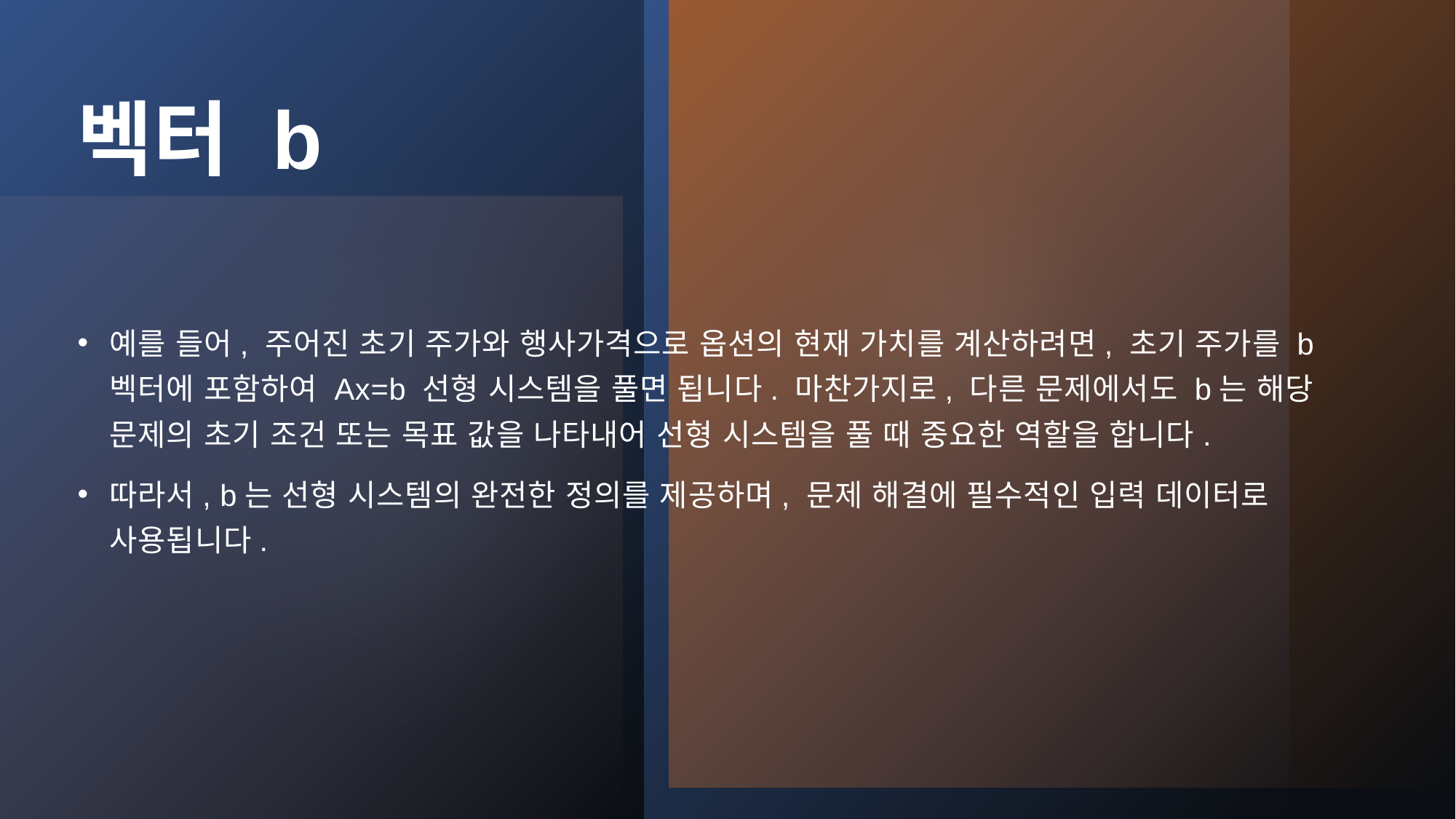

# 벡터 b
예를 들어, 주어진 초기 주가와 행사가격으로 옵션의 현재 가치를 계산하려면, 초기 주가를 b 벡터에 포함하여 Ax=b 선형 시스템을 풀면 됩니다. 마찬가지로, 다른 문제에서도 b는 해당 문제의 초기 조건 또는 목표 값을 나타내어 선형 시스템을 풀 때 중요한 역할을 합니다.
따라서, b는 선형 시스템의 완전한 정의를 제공하며, 문제 해결에 필수적인 입력 데이터로 사용됩니다.